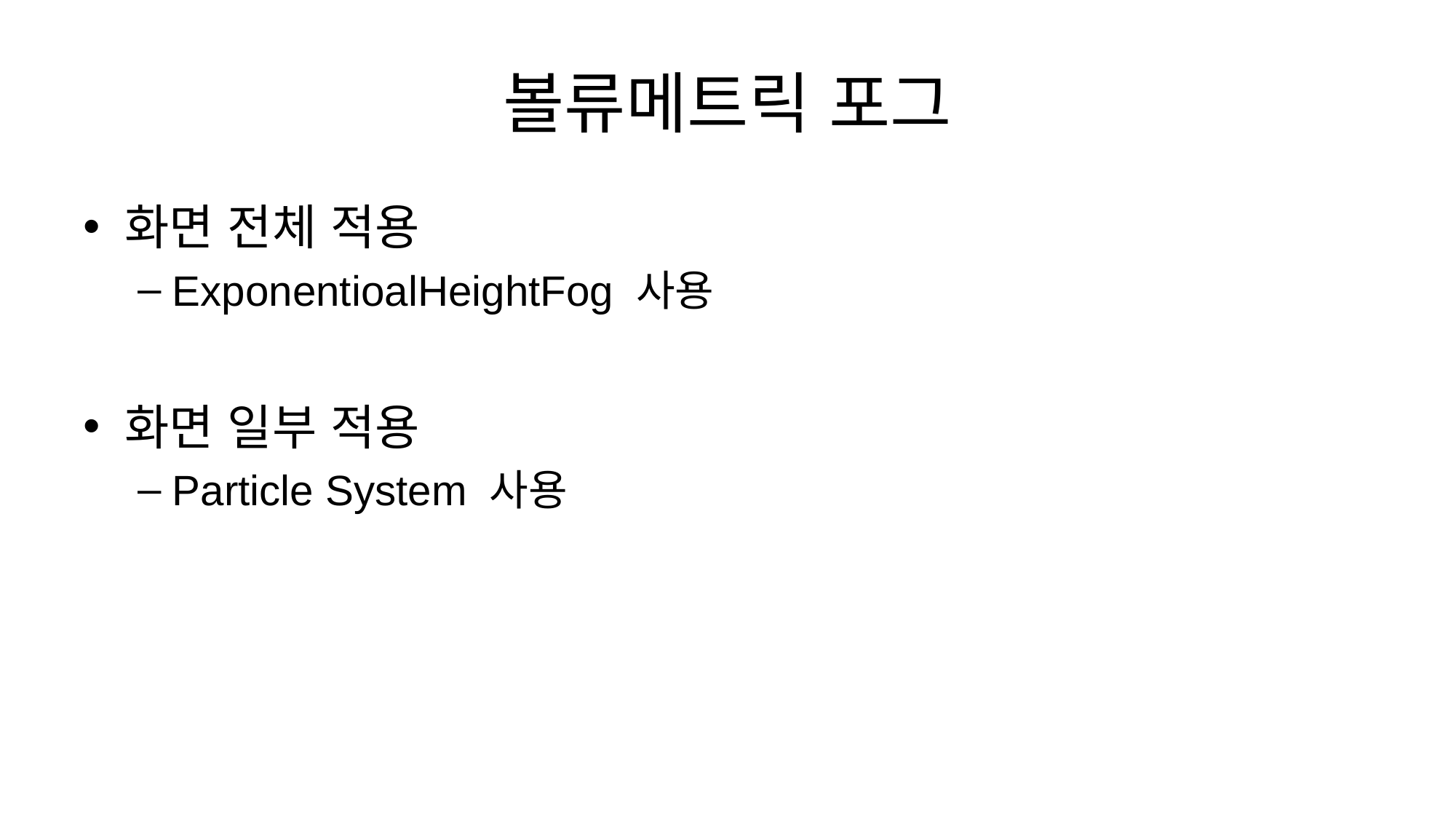

# 볼류메트릭 포그
화면 전체 적용
ExponentioalHeightFog 사용

화면 일부 적용
Particle System 사용